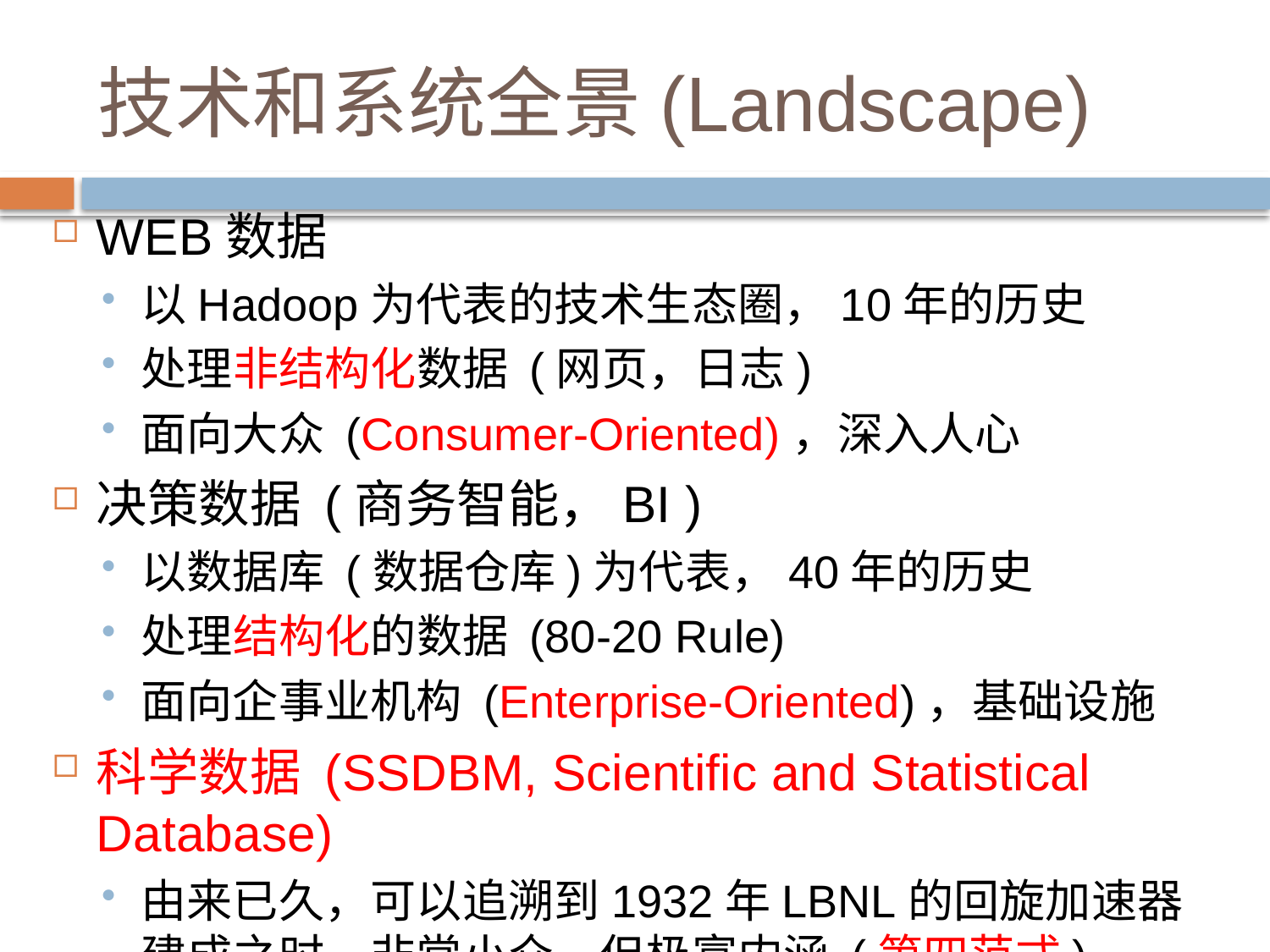

# 技术和系统全景(Landscape)
WEB数据
以Hadoop为代表的技术生态圈，10年的历史
处理非结构化数据 (网页，日志)
面向大众 (Consumer-Oriented)，深入人心
决策数据 (商务智能，BI )
以数据库 (数据仓库)为代表，40年的历史
处理结构化的数据 (80-20 Rule)
面向企事业机构 (Enterprise-Oriented)，基础设施
科学数据 (SSDBM, Scientific and Statistical Database)
由来已久，可以追溯到1932年LBNL的回旋加速器建成之时。非常小众，但极富内涵 (第四范式)